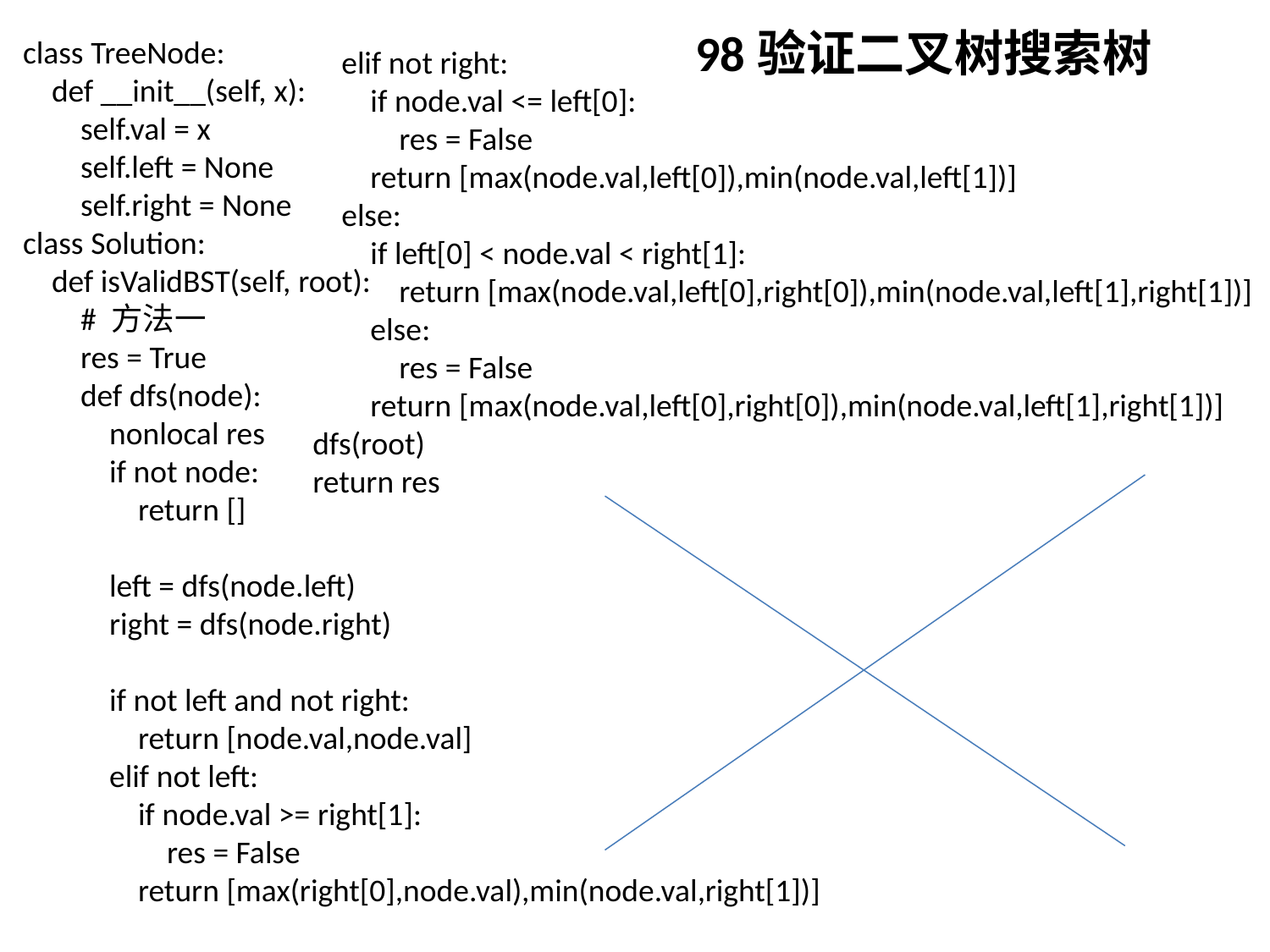

98验证二叉树搜索树
class TreeNode:
    def __init__(self, x):
        self.val = x
        self.left = None
        self.right = None
class Solution:
    def isValidBST(self, root):
        # 方法一
        res = True
        def dfs(node):
            nonlocal res
            if not node:
                return []
            left = dfs(node.left)
            right = dfs(node.right)
            if not left and not right:
                return [node.val,node.val]
            elif not left:
                if node.val >= right[1]:
                    res = False
                return [max(right[0],node.val),min(node.val,right[1])]
            elif not right:
                if node.val <= left[0]:
                    res = False
                return [max(node.val,left[0]),min(node.val,left[1])]
            else:
                if left[0] < node.val < right[1]:
                    return [max(node.val,left[0],right[0]),min(node.val,left[1],right[1])]
                else:
                    res = False
                return [max(node.val,left[0],right[0]),min(node.val,left[1],right[1])]
        dfs(root)
        return res